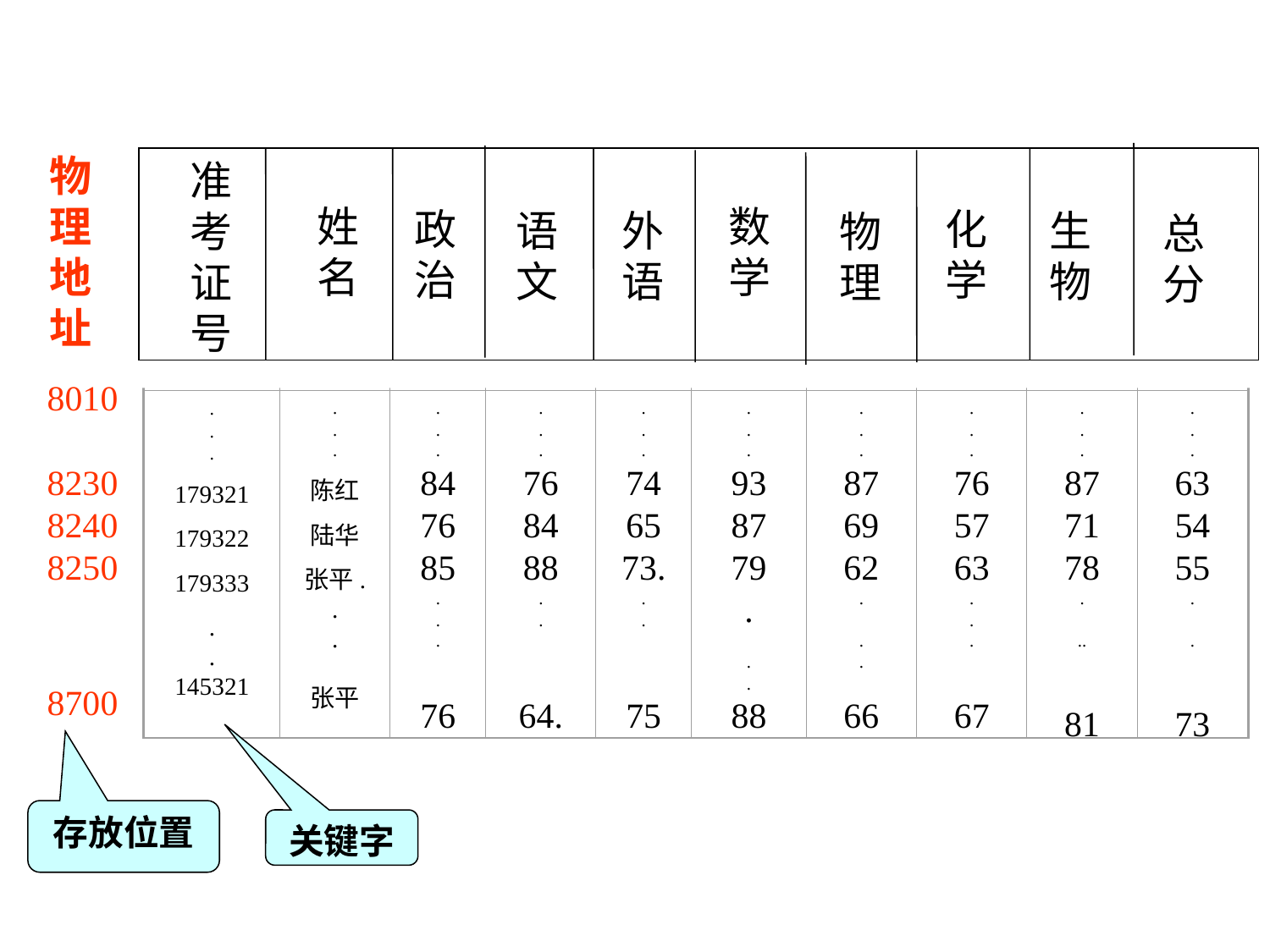

准
考
证
号

姓名

各科成绩

总分

政治

语文

外语

数学

物理

化学

生物

.
.
.
179321
179322
179333
.
.
145321

.
.
.
陈红
陆华
张平.
.
.

张平

.
.
.
84
76
85
.
.
.

76

.
.
.
76
84
88
.
.

64.

.
.
.
74
65
73.
.
.

75

.
.
.
93
87
79
.

.
.
88

.
.
.
87
69
62
.

.
.

66

.
.
.
76
57
63
.
.
.

67

.
.
.
87
71
78
.

..

81

.
.
.
63
54
55
.

.

73

准
考
证
号

姓名
数学
政治
化学
语文
外语
生物
物理
总分

物理地址
8010

8230
8240
8250

8700
存放位置
关键字